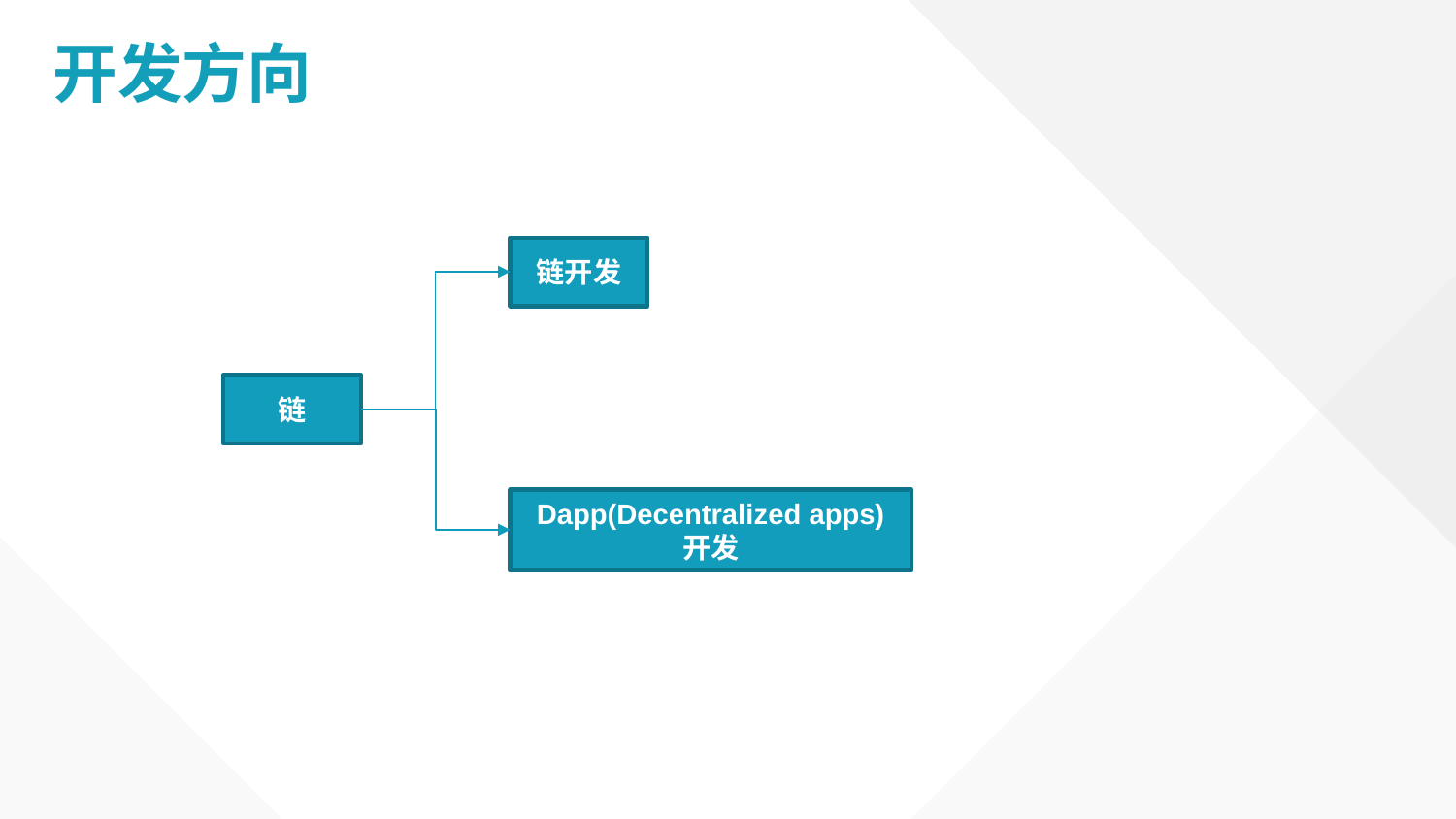

# 开发方向
链开发
链
Dapp(Decentralized apps)
开发